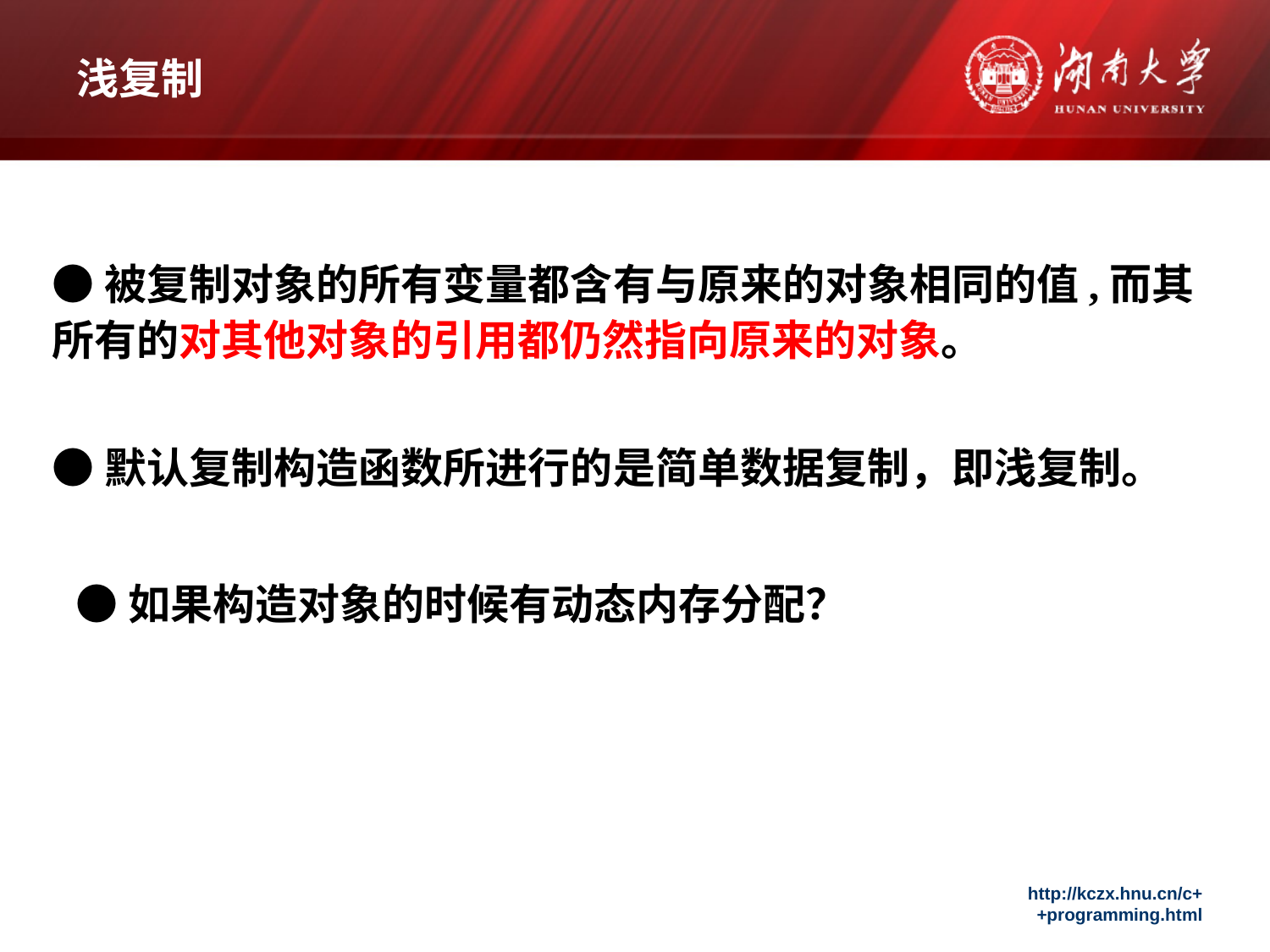

# 浅复制
●被复制对象的所有变量都含有与原来的对象相同的值,而其所有的对其他对象的引用都仍然指向原来的对象。

●默认复制构造函数所进行的是简单数据复制，即浅复制。
●如果构造对象的时候有动态内存分配？